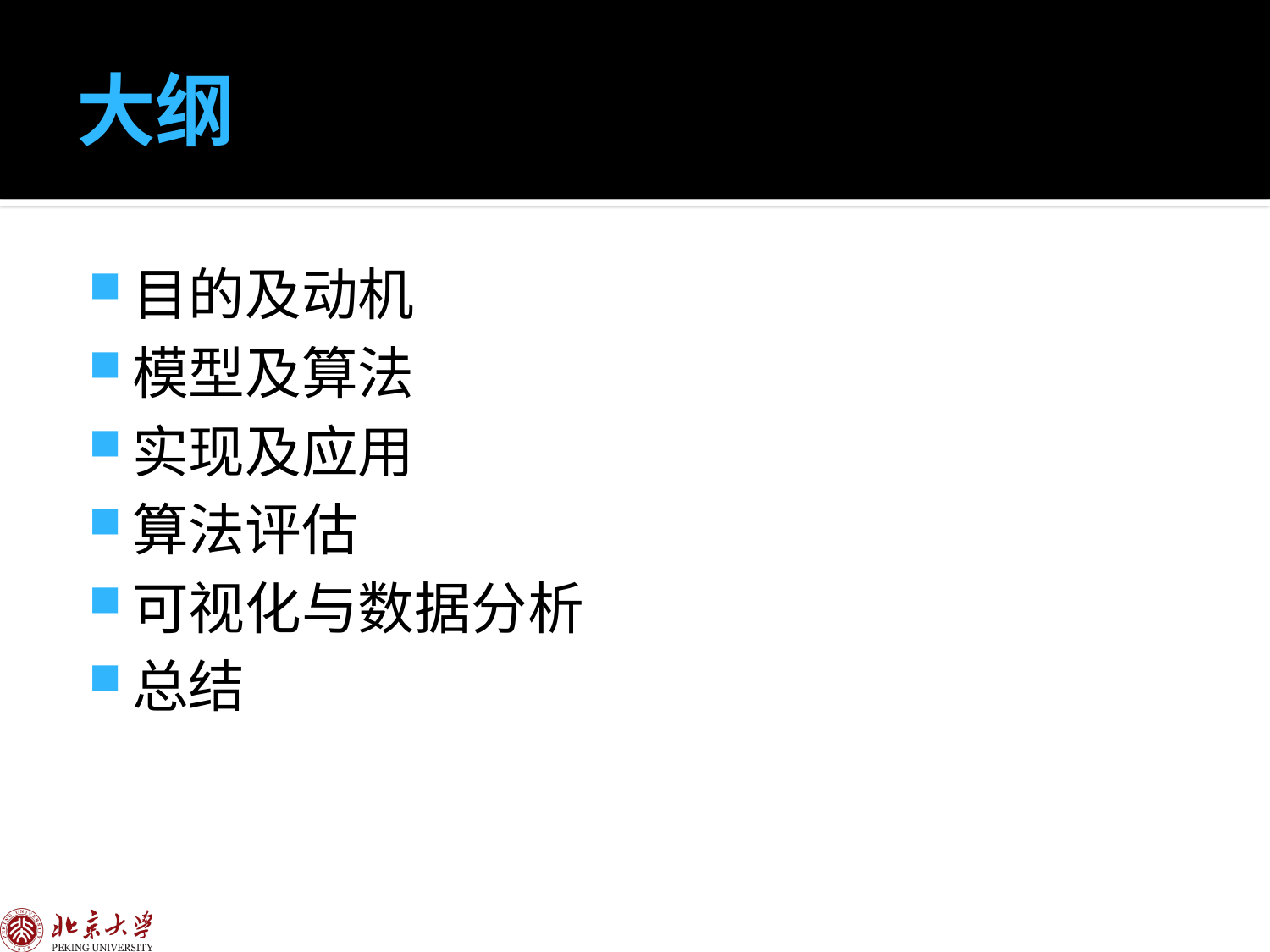

# 大纲
目的及动机
模型及算法
实现及应用
算法评估
可视化与数据分析
总结